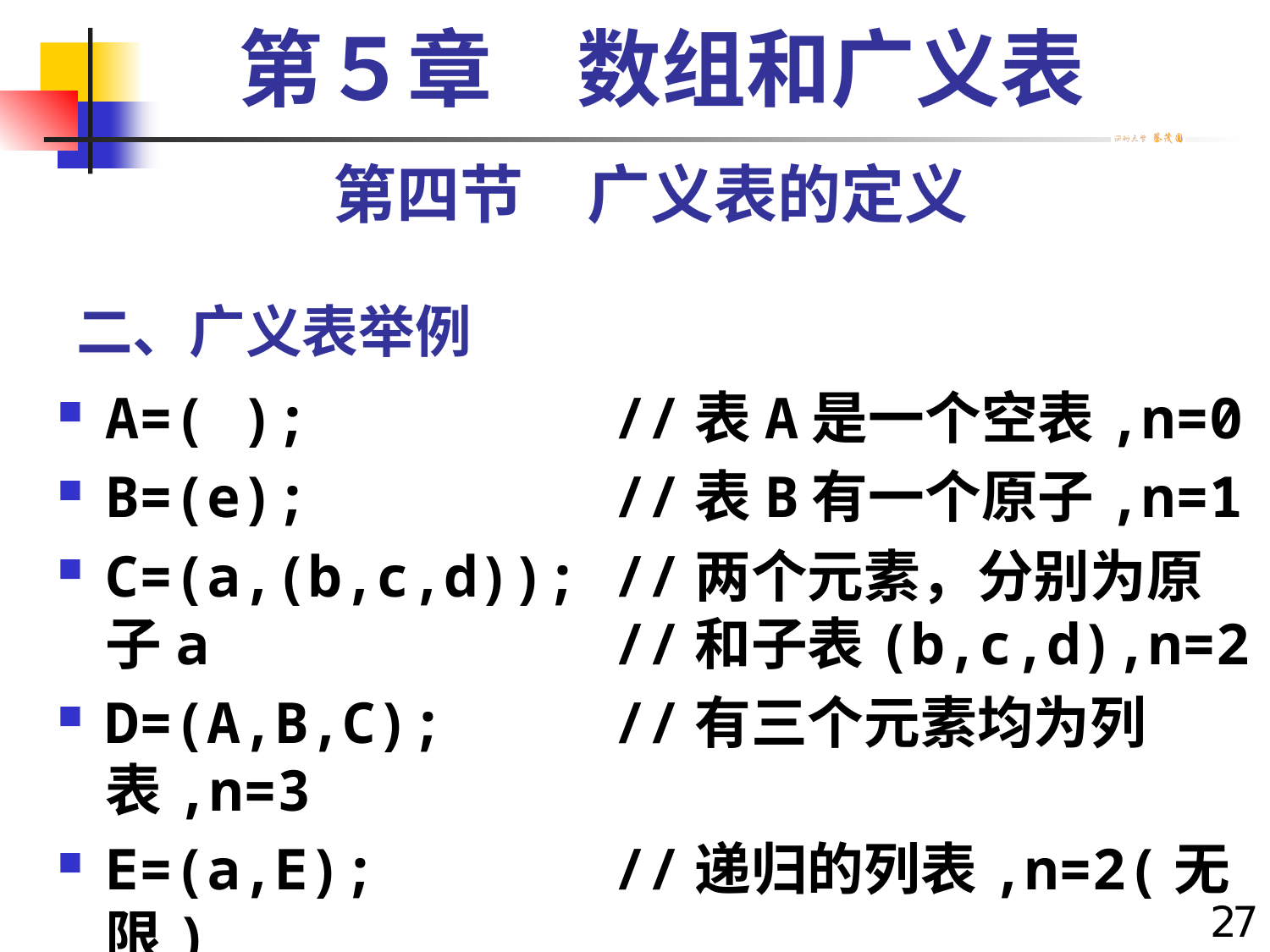

第５章　数组和广义表
第四节　广义表的定义
# 二、广义表举例
A=( );			//表A是一个空表,n=0
B=(e);			//表B有一个原子,n=1
C=(a,(b,c,d));	//两个元素，分别为原子a				//和子表(b,c,d),n=2
D=(A,B,C);		//有三个元素均为列表,n=3
E=(a,E);		//递归的列表,n=2(无限)
	其中，“表”以及“列表”，均指广义表
27